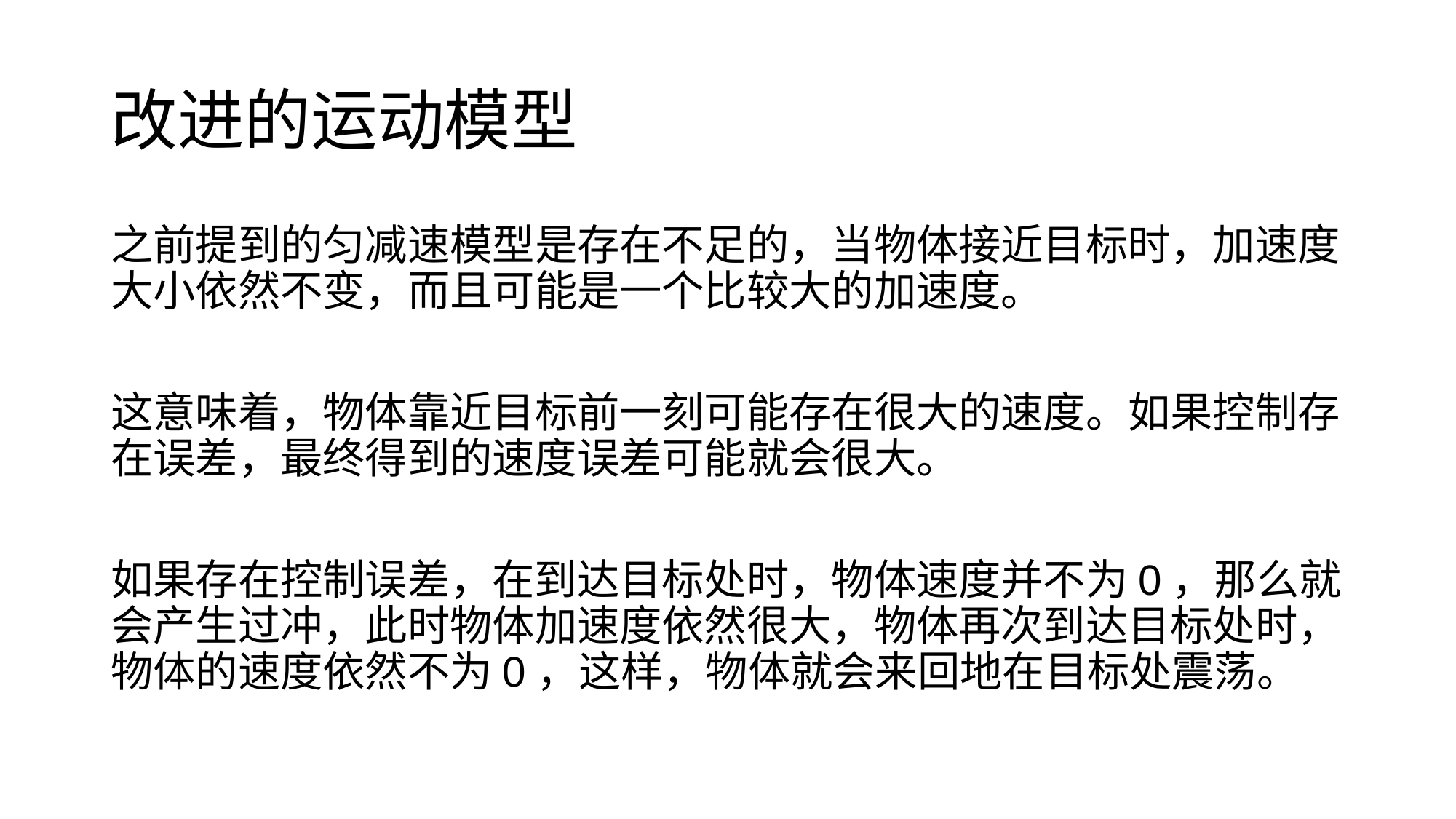

# 改进的运动模型
之前提到的匀减速模型是存在不足的，当物体接近目标时，加速度大小依然不变，而且可能是一个比较大的加速度。

这意味着，物体靠近目标前一刻可能存在很大的速度。如果控制存在误差，最终得到的速度误差可能就会很大。

如果存在控制误差，在到达目标处时，物体速度并不为0，那么就会产生过冲，此时物体加速度依然很大，物体再次到达目标处时，物体的速度依然不为0，这样，物体就会来回地在目标处震荡。